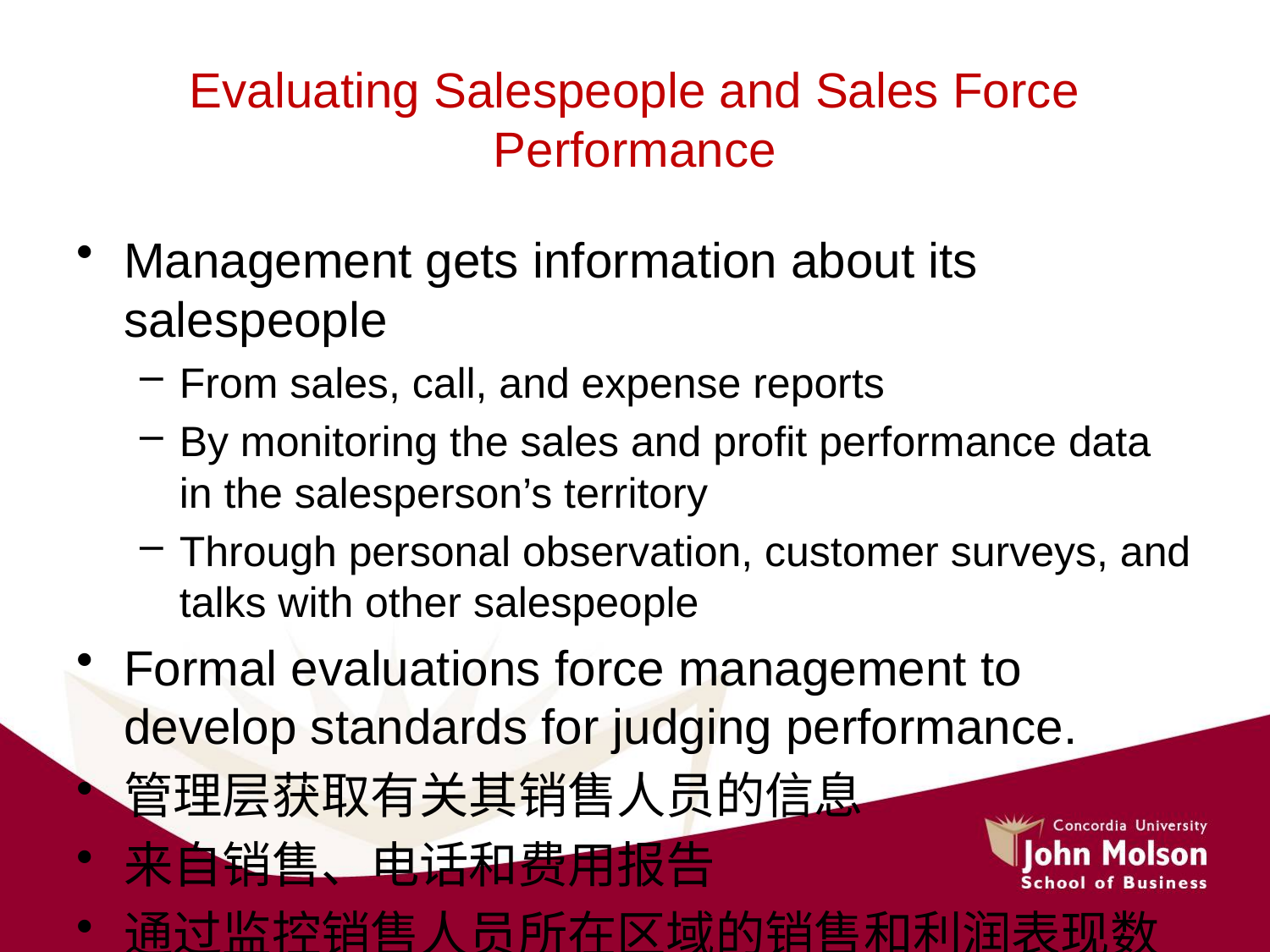

# Evaluating Salespeople and Sales Force Performance
Management gets information about its salespeople
From sales, call, and expense reports
By monitoring the sales and profit performance data in the salesperson’s territory
Through personal observation, customer surveys, and talks with other salespeople
Formal evaluations force management to develop standards for judging performance.
管理层获取有关其销售人员的信息
来自销售、电话和费用报告
通过监控销售人员所在区域的销售和利润表现数据
通过个人观察、客户调查以及与其他销售人员的交谈
正式的评估迫使管理层制定绩效评判标准。